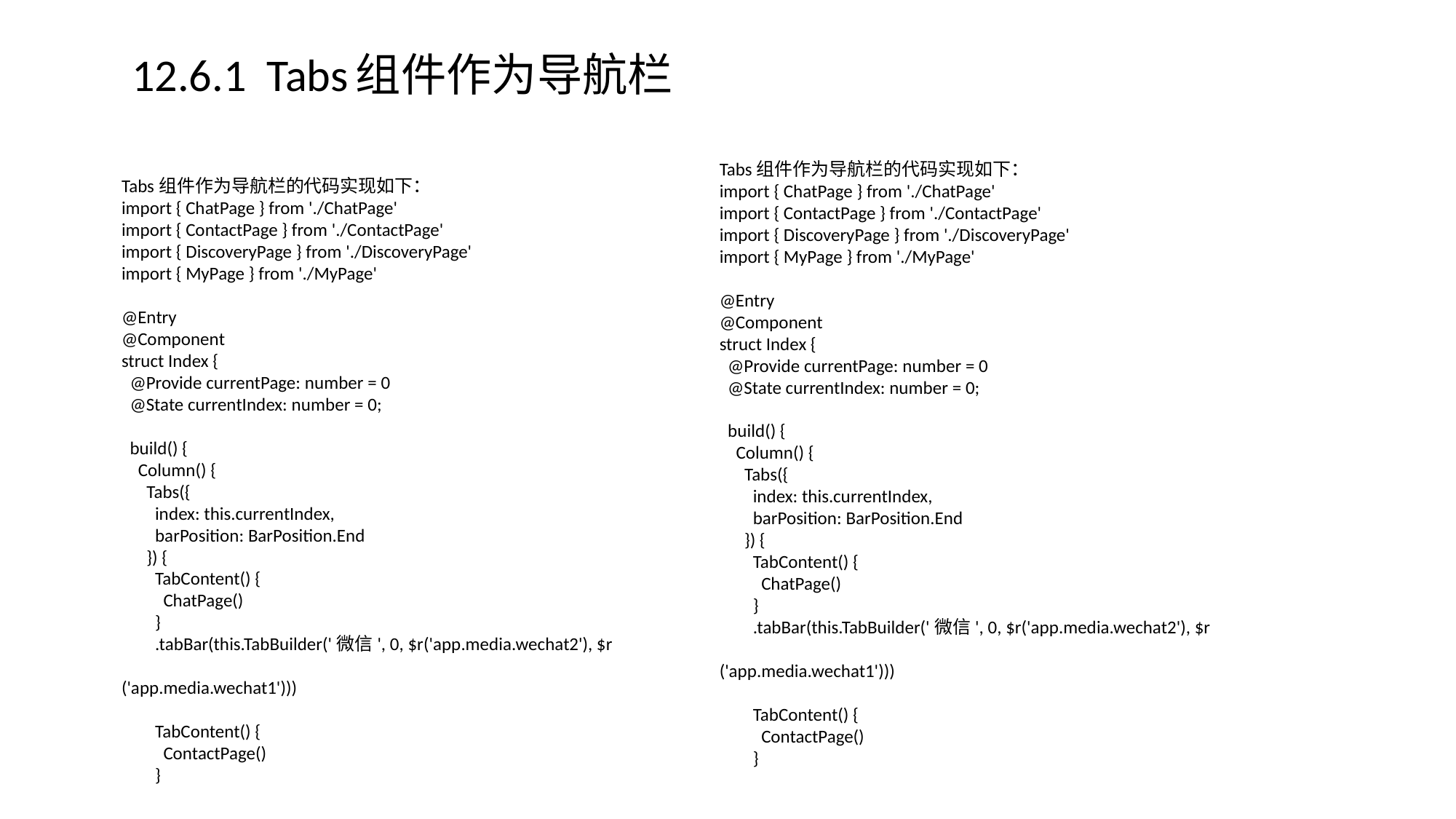

# 12.6.1  Tabs组件作为导航栏

Tabs组件作为导航栏的代码实现如下：
import { ChatPage } from './ChatPage'
import { ContactPage } from './ContactPage'
import { DiscoveryPage } from './DiscoveryPage'
import { MyPage } from './MyPage'

@Entry
@Component
struct Index {
  @Provide currentPage: number = 0
  @State currentIndex: number = 0;

  build() {
    Column() {
      Tabs({
        index: this.currentIndex,
        barPosition: BarPosition.End
      }) {
        TabContent() {
          ChatPage()
        }
        .tabBar(this.TabBuilder('微信', 0, $r('app.media.wechat2'), $r

('app.media.wechat1')))

        TabContent() {
          ContactPage()
        }

Tabs组件作为导航栏的代码实现如下：
import { ChatPage } from './ChatPage'
import { ContactPage } from './ContactPage'
import { DiscoveryPage } from './DiscoveryPage'
import { MyPage } from './MyPage'

@Entry
@Component
struct Index {
  @Provide currentPage: number = 0
  @State currentIndex: number = 0;

  build() {
    Column() {
      Tabs({
        index: this.currentIndex,
        barPosition: BarPosition.End
      }) {
        TabContent() {
          ChatPage()
        }
        .tabBar(this.TabBuilder('微信', 0, $r('app.media.wechat2'), $r

('app.media.wechat1')))

        TabContent() {
          ContactPage()
        }